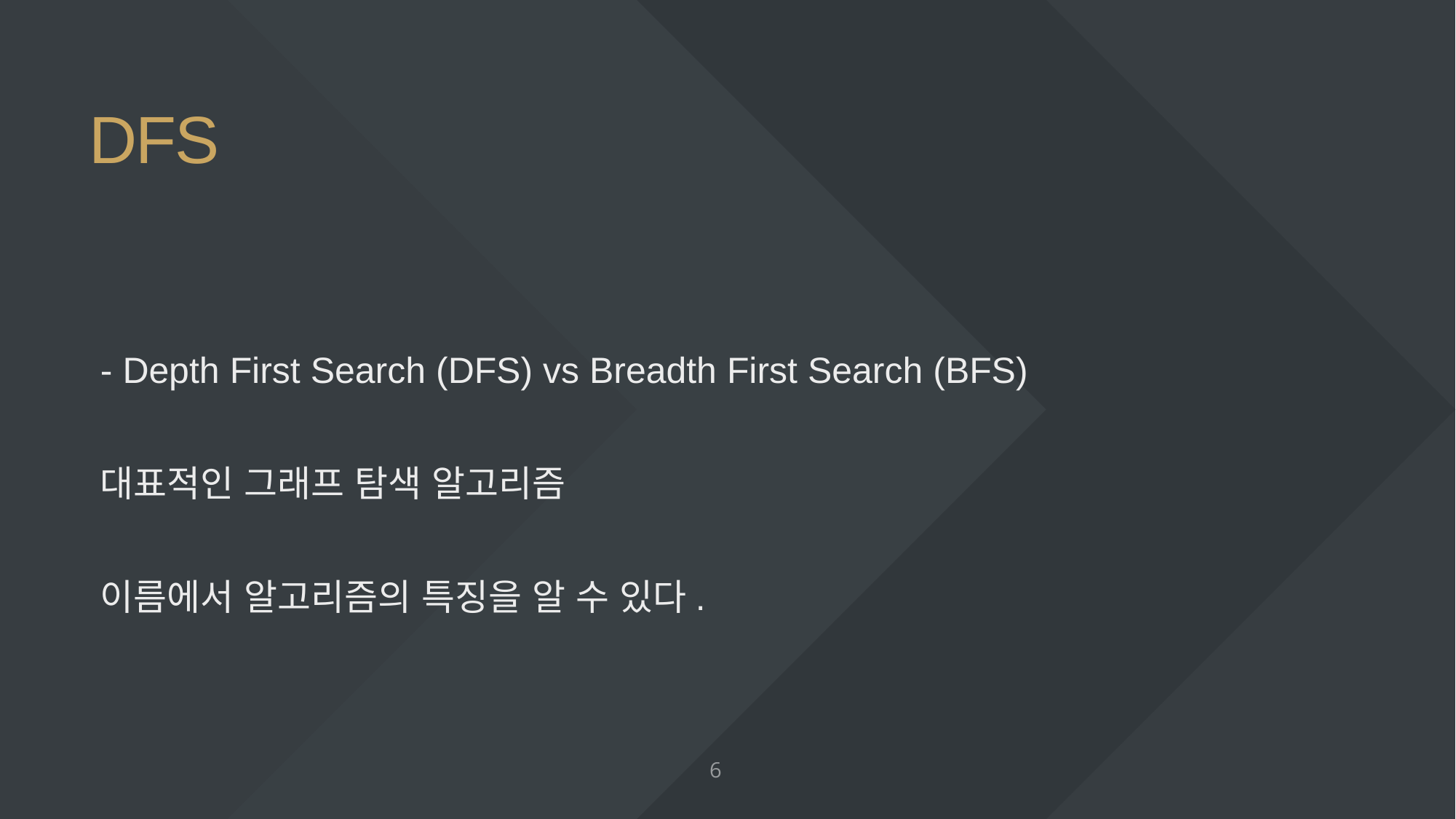

# DFS

- Depth First Search (DFS) vs Breadth First Search (BFS)

대표적인 그래프 탐색 알고리즘

이름에서 알고리즘의 특징을 알 수 있다.

6